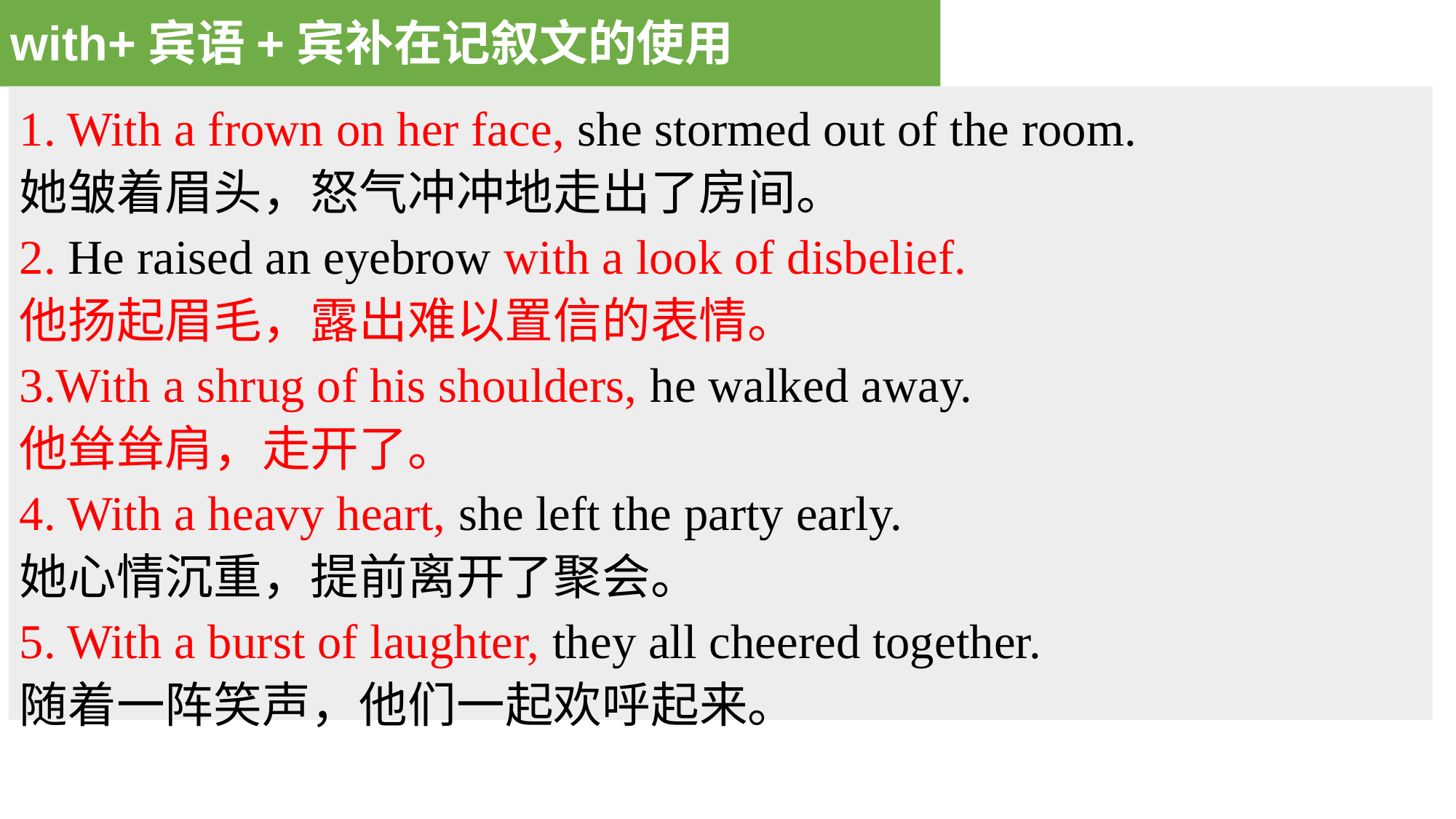

with+宾语+宾补在记叙文的使用

1. With a frown on her face, she stormed out of the room.
她皱着眉头，怒气冲冲地走出了房间。
2. He raised an eyebrow with a look of disbelief.
他扬起眉毛，露出难以置信的表情。
3.With a shrug of his shoulders, he walked away.
他耸耸肩，走开了。
4. With a heavy heart, she left the party early.
她心情沉重，提前离开了聚会。
5. With a burst of laughter, they all cheered together.
随着一阵笑声，他们一起欢呼起来。